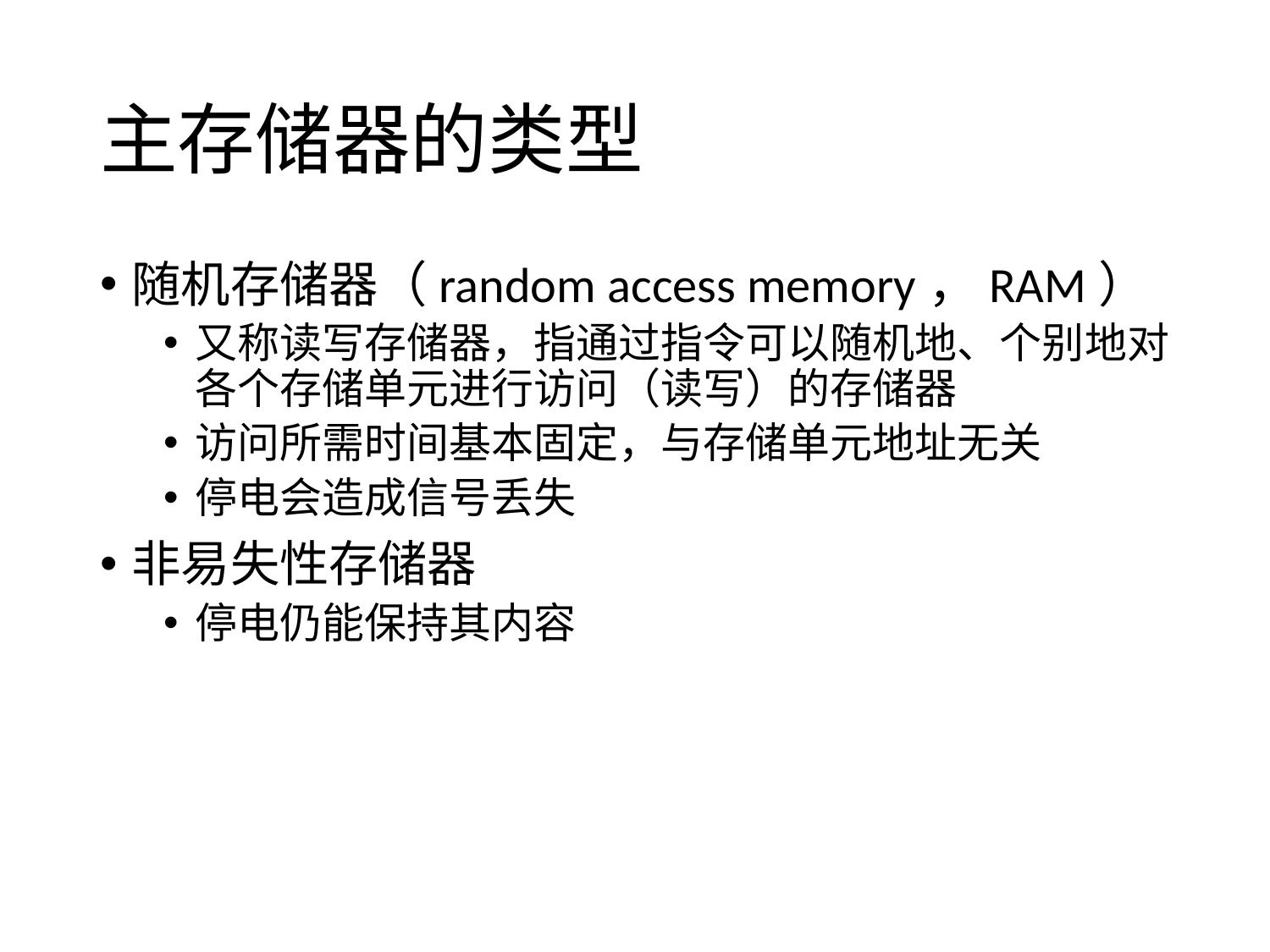

# 主存储器的类型
随机存储器（random access memory，RAM）
又称读写存储器，指通过指令可以随机地、个别地对各个存储单元进行访问（读写）的存储器
访问所需时间基本固定，与存储单元地址无关
停电会造成信号丢失
非易失性存储器
停电仍能保持其内容